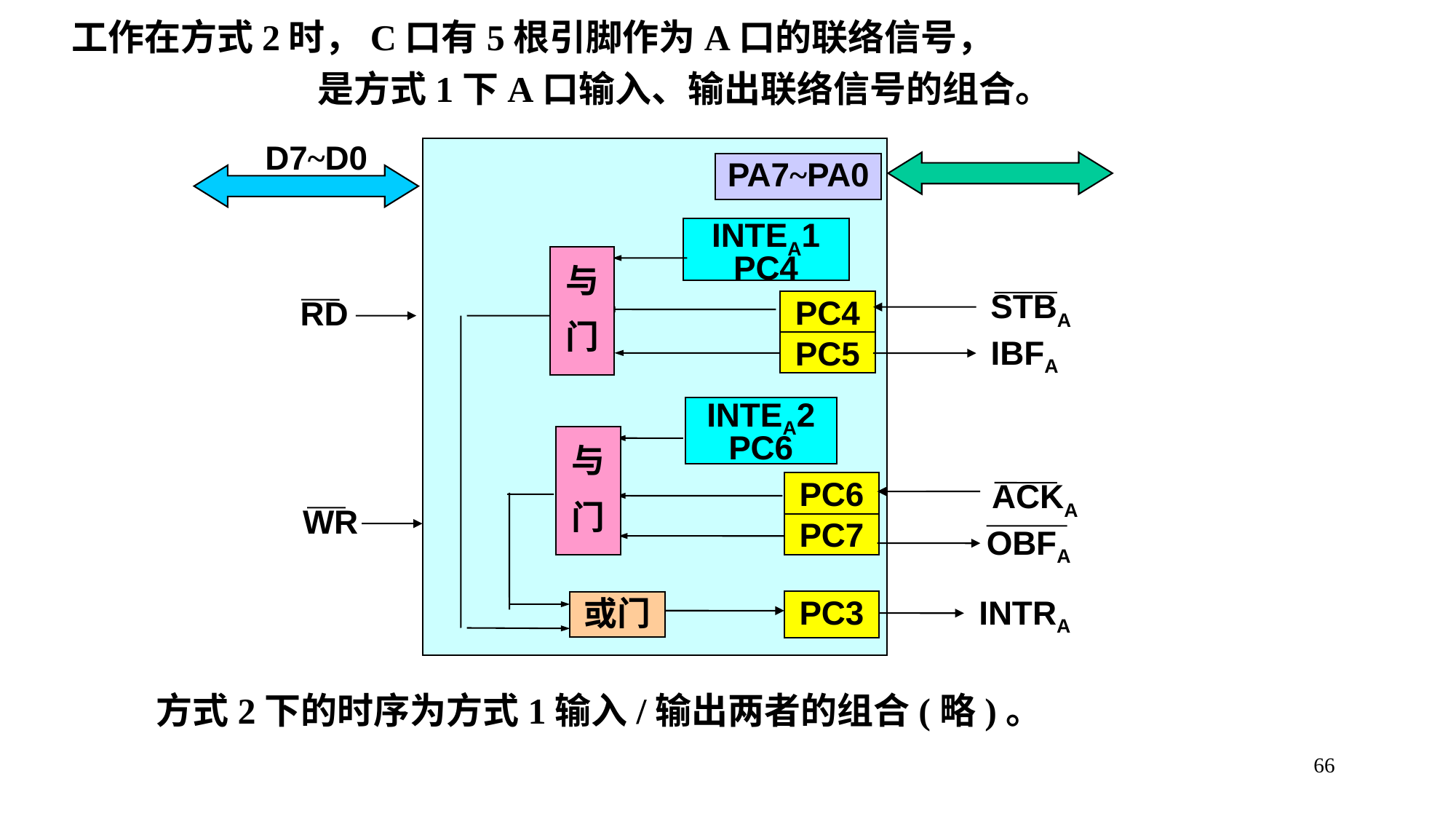

工作在方式2时，C口有5根引脚作为A口的联络信号，
                             是方式1下A口输入、输出联络信号的组合。
D7~D0

PA7~PA0

INTEA1
PC4
与
门

STBA
PC4
PC5
RD

IBFA

INTEA2
PC6
与
门

PC6
PC7
ACKA

WR

OBFA

PC3
INTRA
或门

方式2下的时序为方式1输入/输出两者的组合(略)。
66